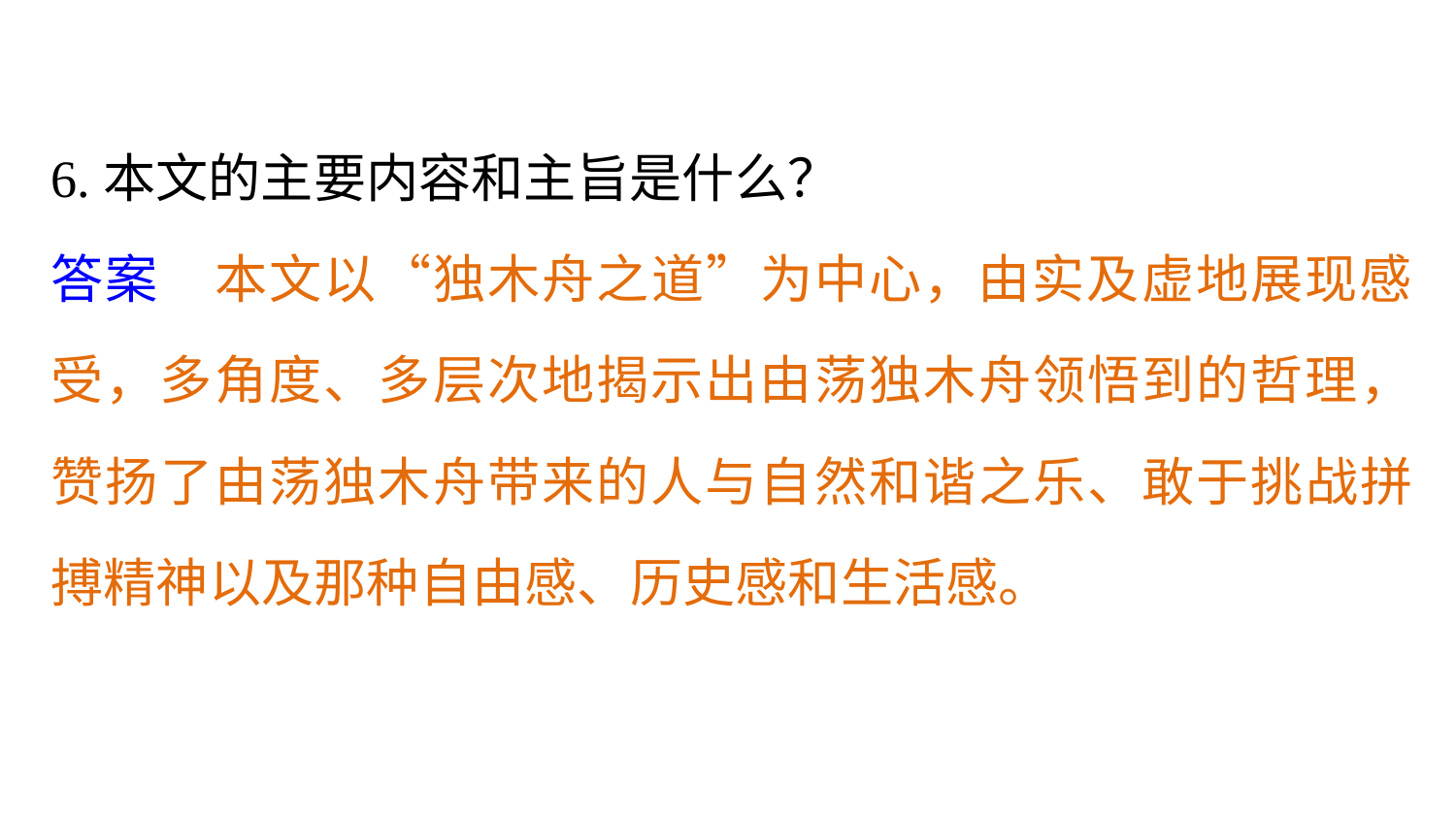

6.本文的主要内容和主旨是什么？
答案　本文以“独木舟之道”为中心，由实及虚地展现感受，多角度、多层次地揭示出由荡独木舟领悟到的哲理，赞扬了由荡独木舟带来的人与自然和谐之乐、敢于挑战拼搏精神以及那种自由感、历史感和生活感。